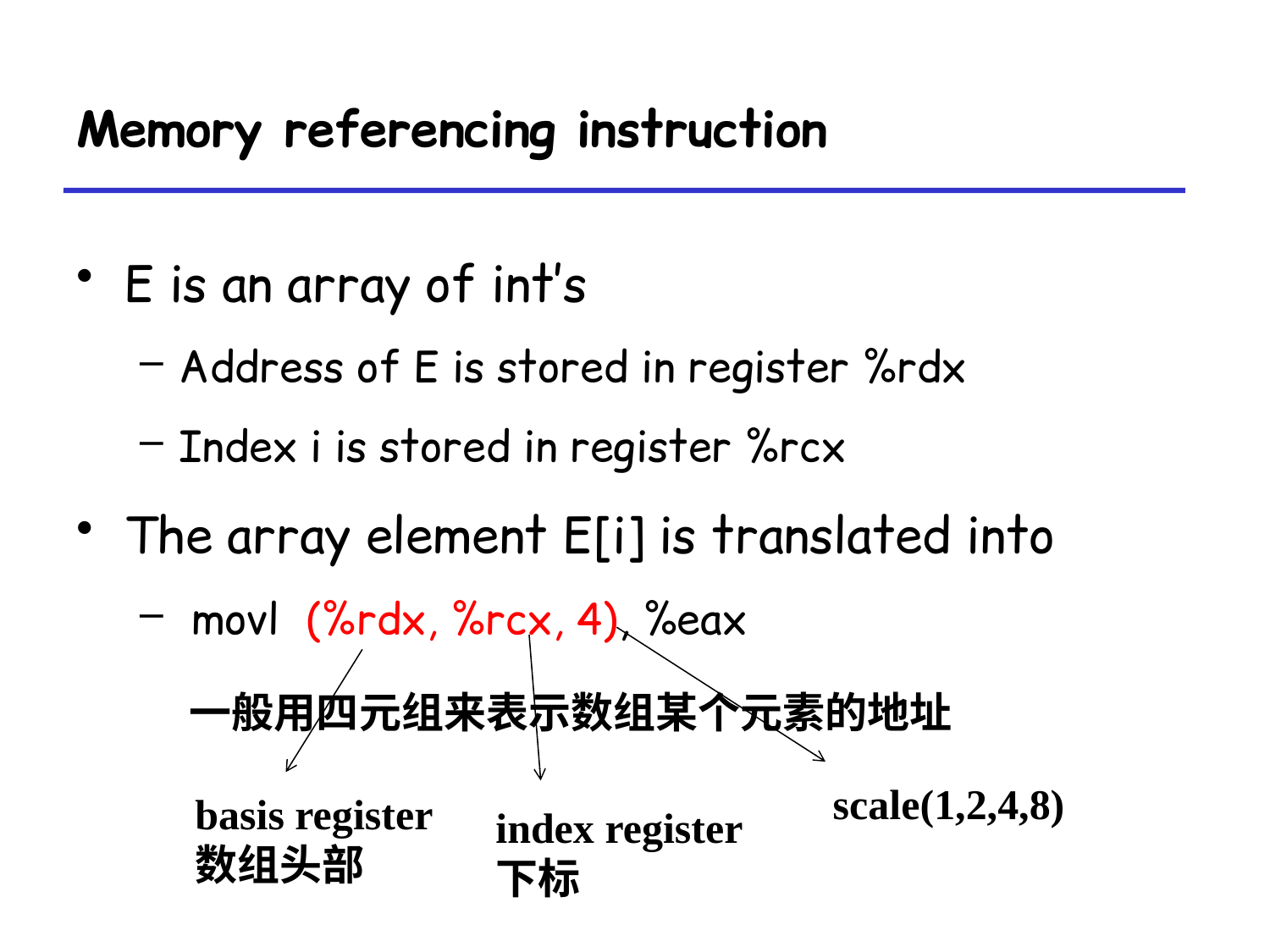

# Memory referencing instruction
E is an array of int’s
Address of E is stored in register %rdx
Index i is stored in register %rcx
The array element E[i] is translated into
 movl	(%rdx, %rcx, 4), %eax
一般用四元组来表示数组某个元素的地址
scale(1,2,4,8)
basis register
数组头部
index register
下标
9